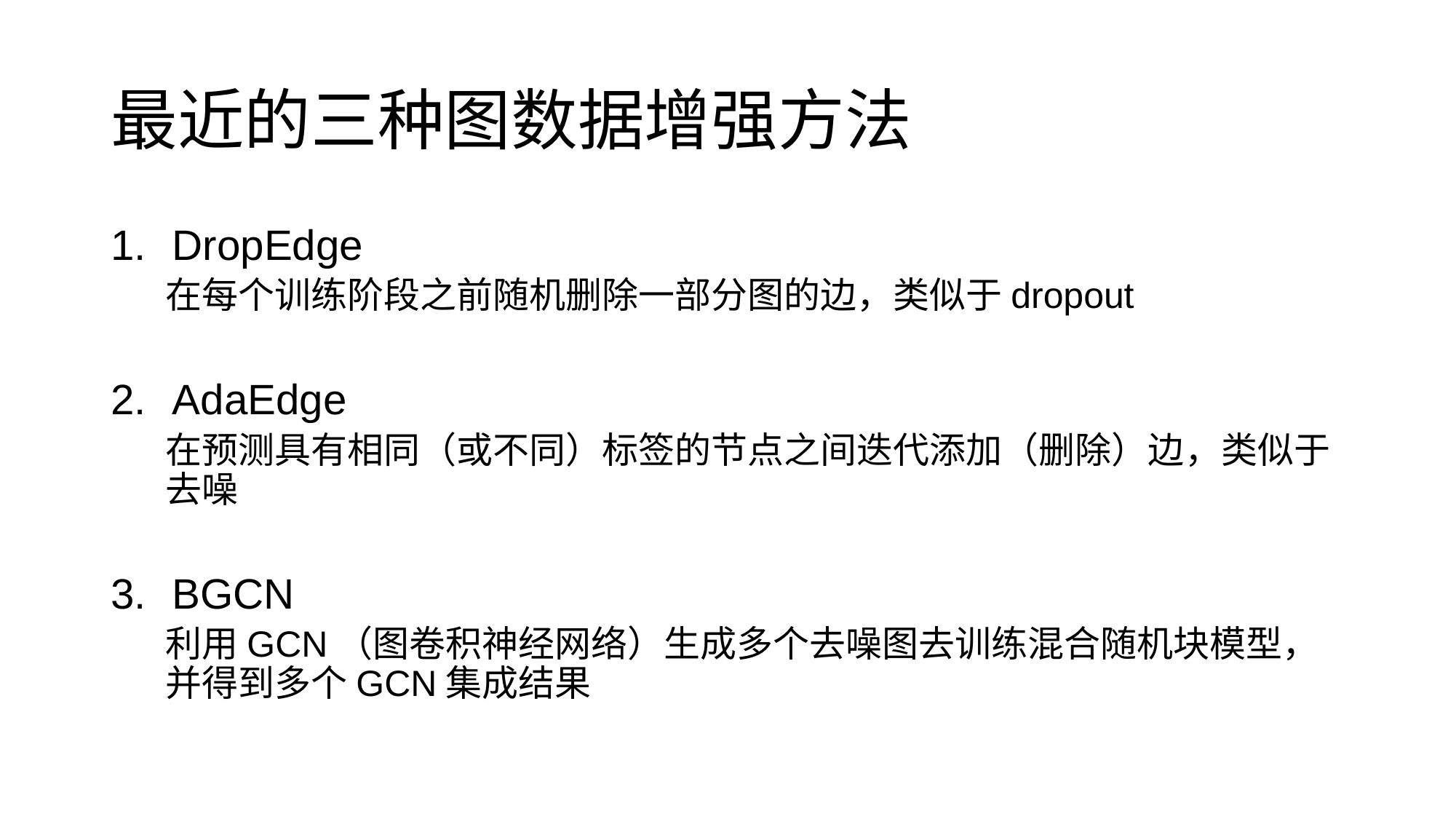

# 最近的三种图数据增强方法
DropEdge
在每个训练阶段之前随机删除一部分图的边，类似于dropout

AdaEdge
在预测具有相同（或不同）标签的节点之间迭代添加（删除）边，类似于去噪

BGCN
利用GCN（图卷积神经网络）生成多个去噪图去训练混合随机块模型，并得到多个GCN集成结果